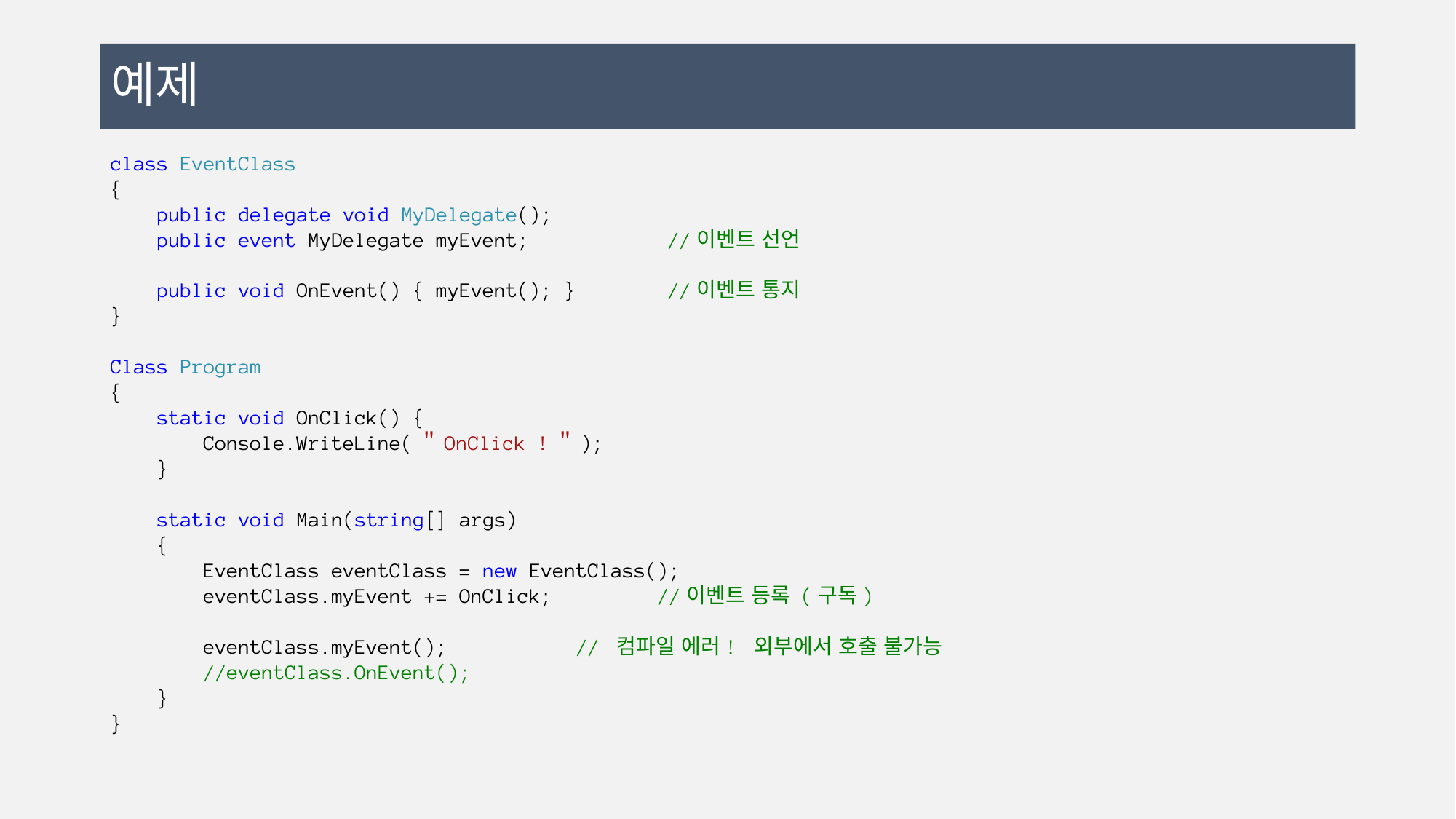

# 예제
class EventClass
{
    public delegate void MyDelegate();
    public event MyDelegate myEvent;  	 //이벤트 선언

    public void OnEvent() { myEvent(); }	 //이벤트 통지
}

Class Program
{
    static void OnClick() {
        Console.WriteLine(＂OnClick !＂);
    }

    static void Main(string[] args)
    {
        EventClass eventClass = new EventClass();
        eventClass.myEvent += OnClick;         //이벤트 등록 (구독)

        eventClass.myEvent();           // 컴파일 에러! 외부에서 호출 불가능
        //eventClass.OnEvent();
    }
}